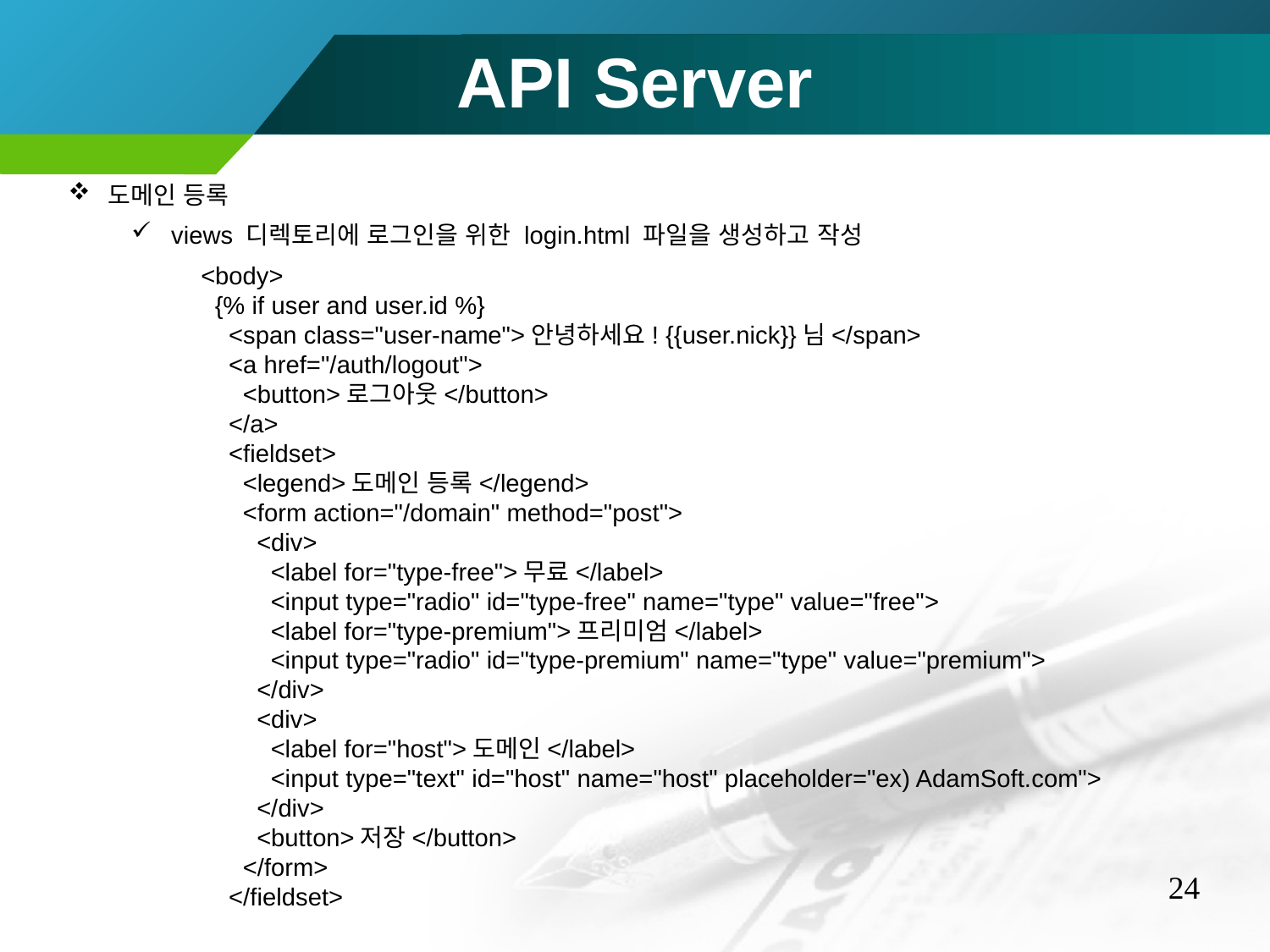

API Server
도메인 등록
views 디렉토리에 로그인을 위한 login.html 파일을 생성하고 작성
  <body>
    {% if user and user.id %}
      <span class="user-name">안녕하세요! {{user.nick}}님</span>
      <a href="/auth/logout">
        <button>로그아웃</button>
      </a>
      <fieldset>
        <legend>도메인 등록</legend>
        <form action="/domain" method="post">
          <div>
            <label for="type-free">무료</label>
            <input type="radio" id="type-free" name="type" value="free">
            <label for="type-premium">프리미엄</label>
            <input type="radio" id="type-premium" name="type" value="premium">
          </div>
          <div>
            <label for="host">도메인</label>
            <input type="text" id="host" name="host" placeholder="ex) AdamSoft.com">
          </div>
          <button>저장</button>
        </form>
      </fieldset>
24